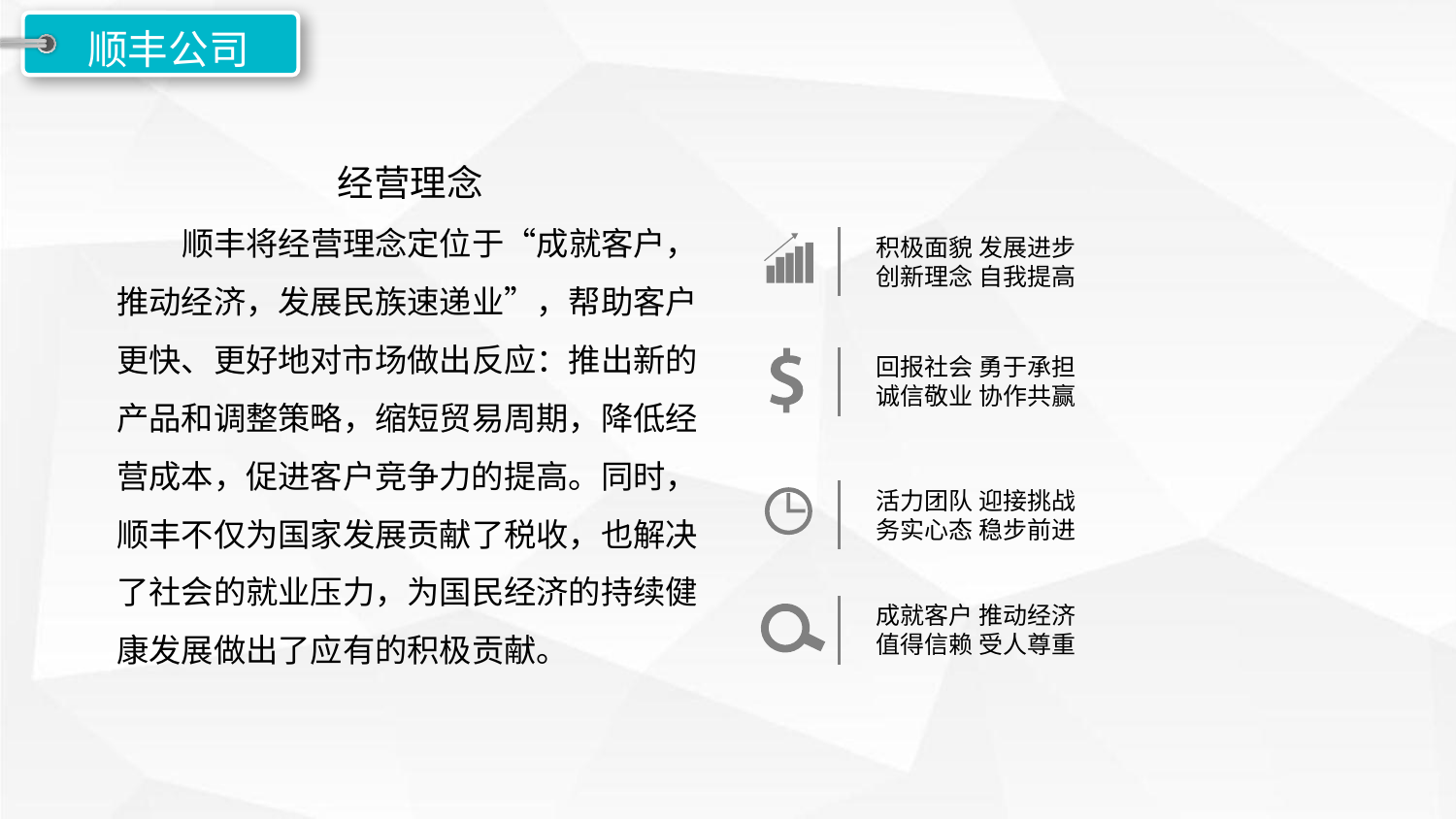

顺丰公司

经营理念
顺丰将经营理念定位于“成就客户，推动经济，发展民族速递业”，帮助客户更快、更好地对市场做出反应：推出新的产品和调整策略，缩短贸易周期，降低经营成本，促进客户竞争力的提高。同时，顺丰不仅为国家发展贡献了税收，也解决了社会的就业压力，为国民经济的持续健康发展做出了应有的积极贡献。
积极面貌 发展进步
创新理念 自我提高

回报社会 勇于承担
诚信敬业 协作共赢

活力团队 迎接挑战
务实心态 稳步前进

成就客户 推动经济
值得信赖 受人尊重